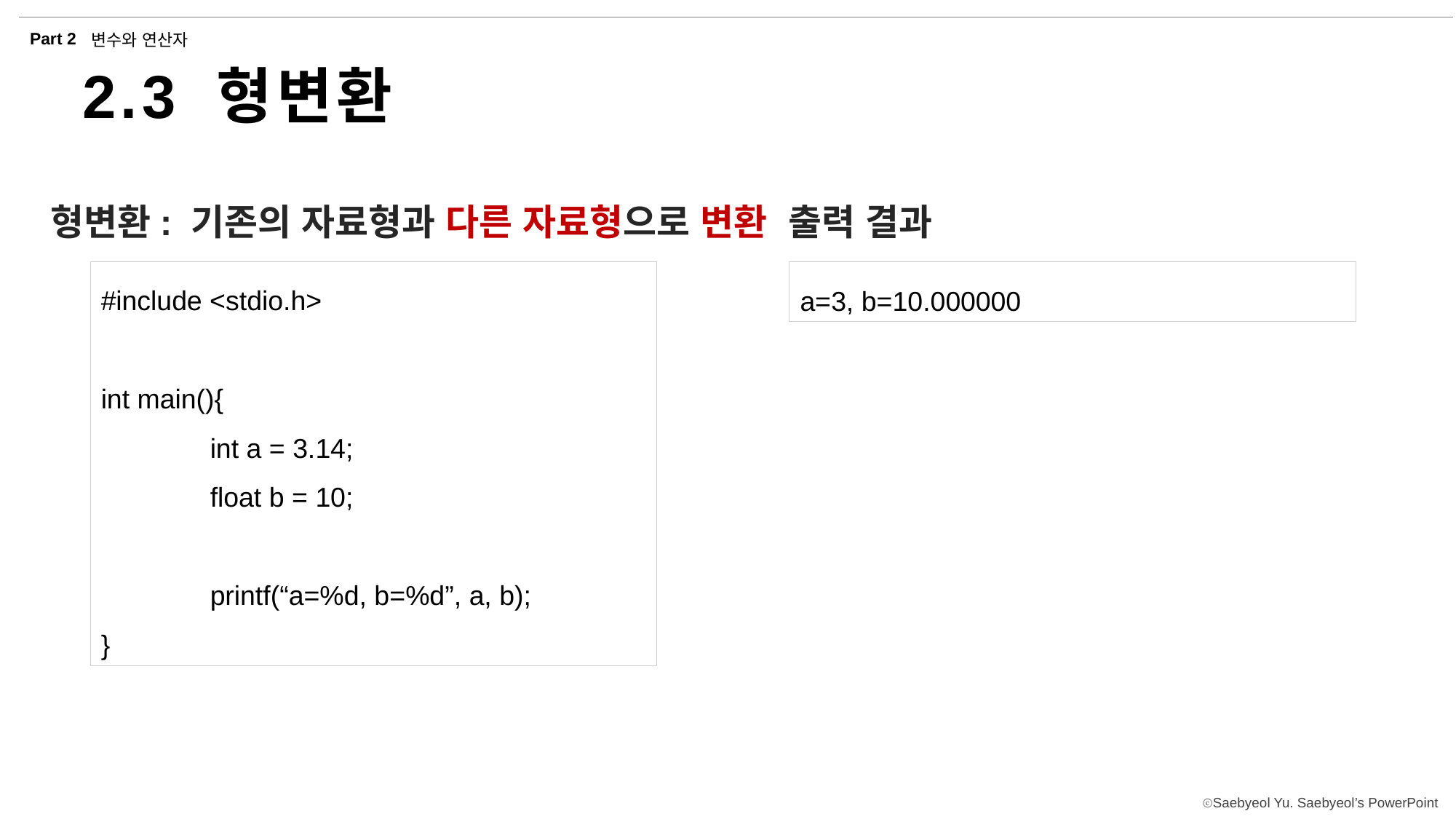

Part 2
변수와 연산자
2.3 형변환
형변환: 기존의 자료형과 다른 자료형으로 변환
출력 결과
#include <stdio.h>

int main(){
	int a = 3.14;
	float b = 10;

	printf(“a=%d, b=%d”, a, b);
}
a=3, b=10.000000